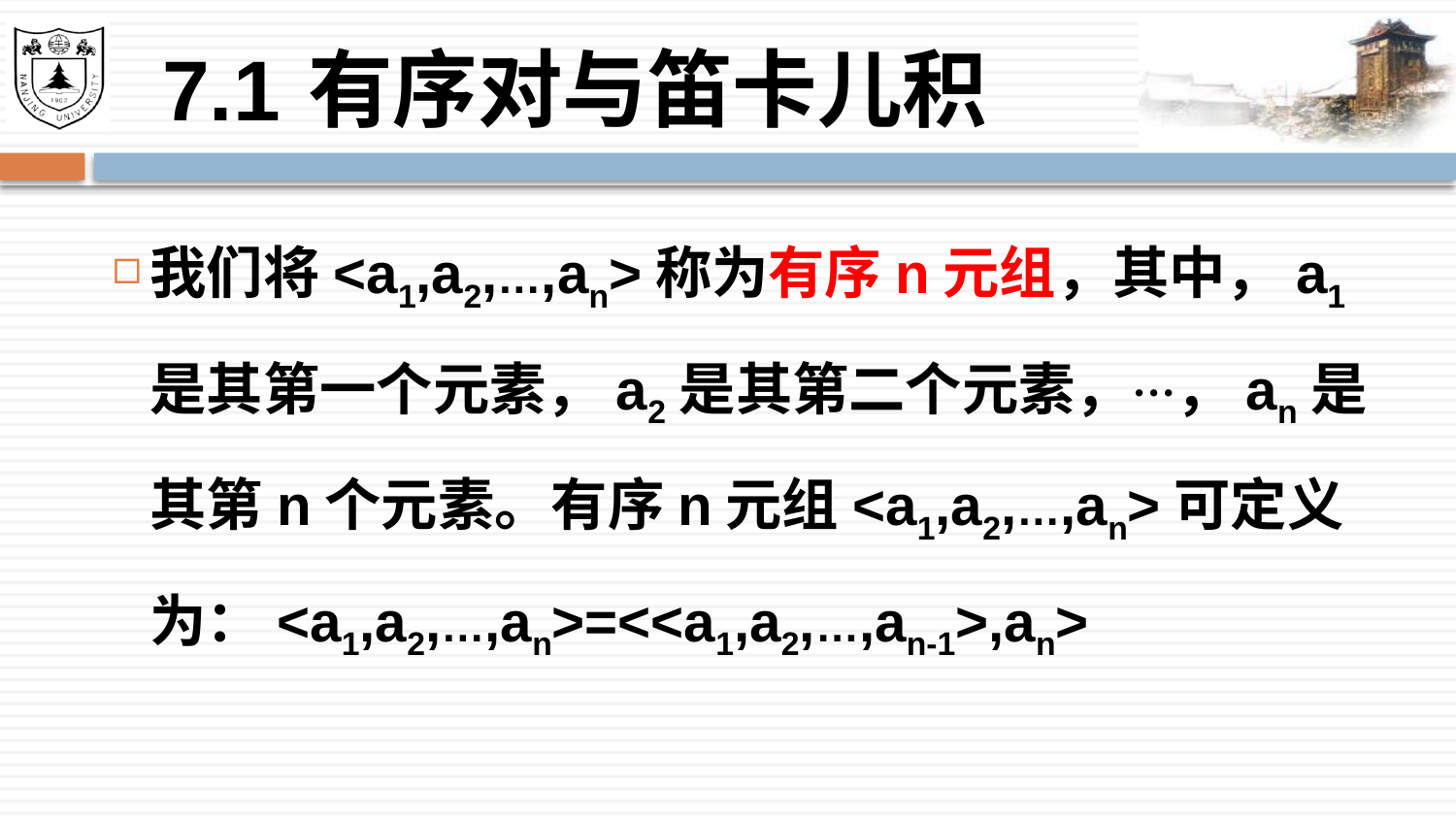

# 7.1	有序对与笛卡儿积
我们将<a1,a2,…,an>称为有序n元组，其中，a1是其第一个元素，a2是其第二个元素，…，an是其第n个元素。有序n元组<a1,a2,…,an>可定义为：<a1,a2,…,an>=<<a1,a2,…,an-1>,an>